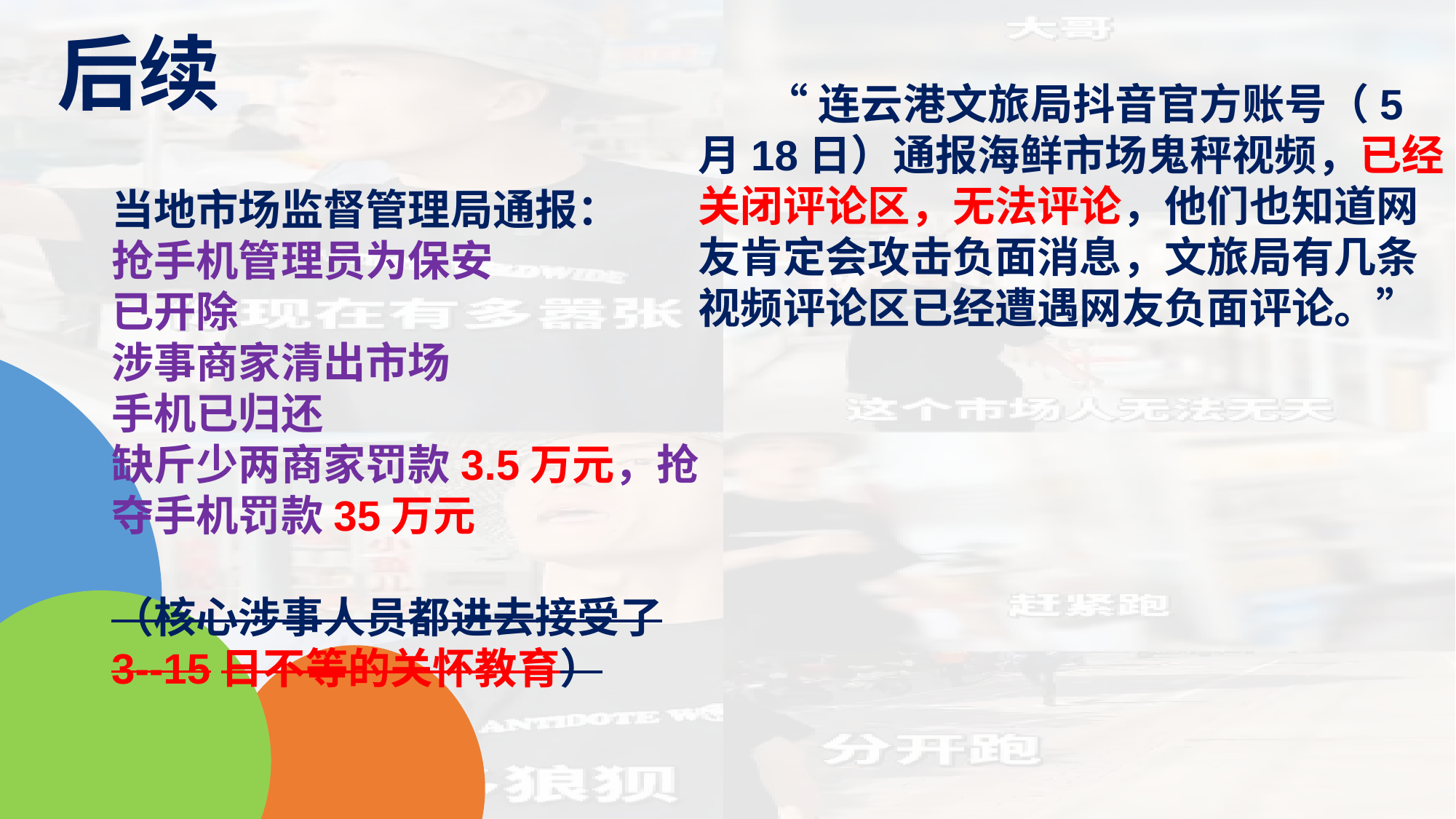

后续
       “连云港文旅局抖音官方账号（5月18日）通报海鲜市场鬼秤视频，已经关闭评论区，无法评论，他们也知道网友肯定会攻击负面消息，文旅局有几条视频评论区已经遭遇网友负面评论。”
当地市场监督管理局通报：
抢手机管理员为保安
已开除
涉事商家清出市场
手机已归还
缺斤少两商家罚款3.5万元，抢夺手机罚款35万元

（核心涉事人员都进去接受了3--15日不等的关怀教育）